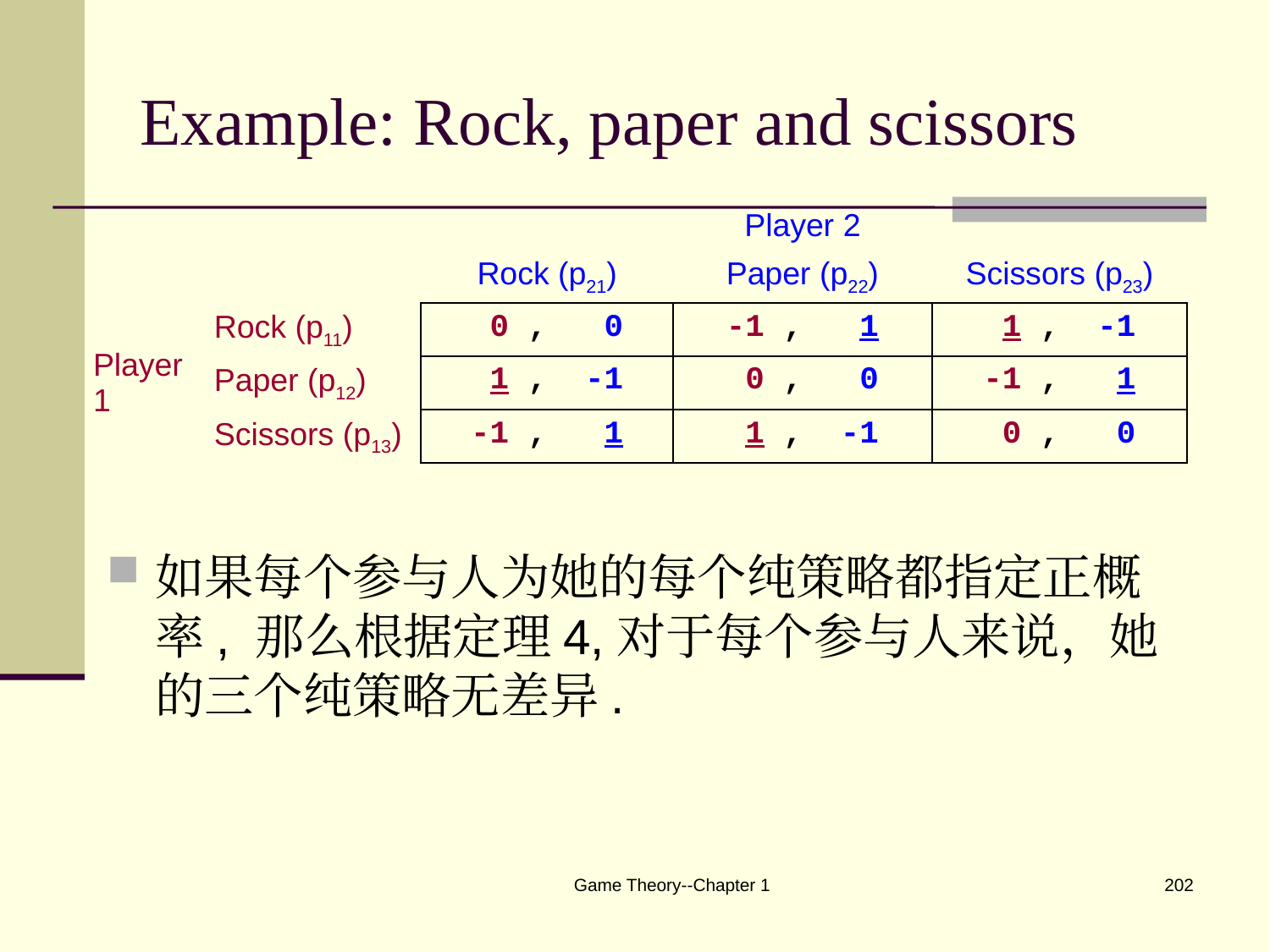

# Example: Rock, paper and scissors
|  |  |  | Player 2 |  |
| --- | --- | --- | --- | --- |
|  |  | Rock (p21) | Paper (p22) | Scissors (p23) |
| Player 1 | Rock (p11) | 0 , 0 | -1 , 1 | 1 , -1 |
|  | Paper (p12) | 1 , -1 | 0 , 0 | -1 , 1 |
|  | Scissors (p13) | -1 , 1 | 1 , -1 | 0 , 0 |
如果每个参与人为她的每个纯策略都指定正概率, 那么根据定理4,对于每个参与人来说，她的三个纯策略无差异.
Game Theory--Chapter 1
202